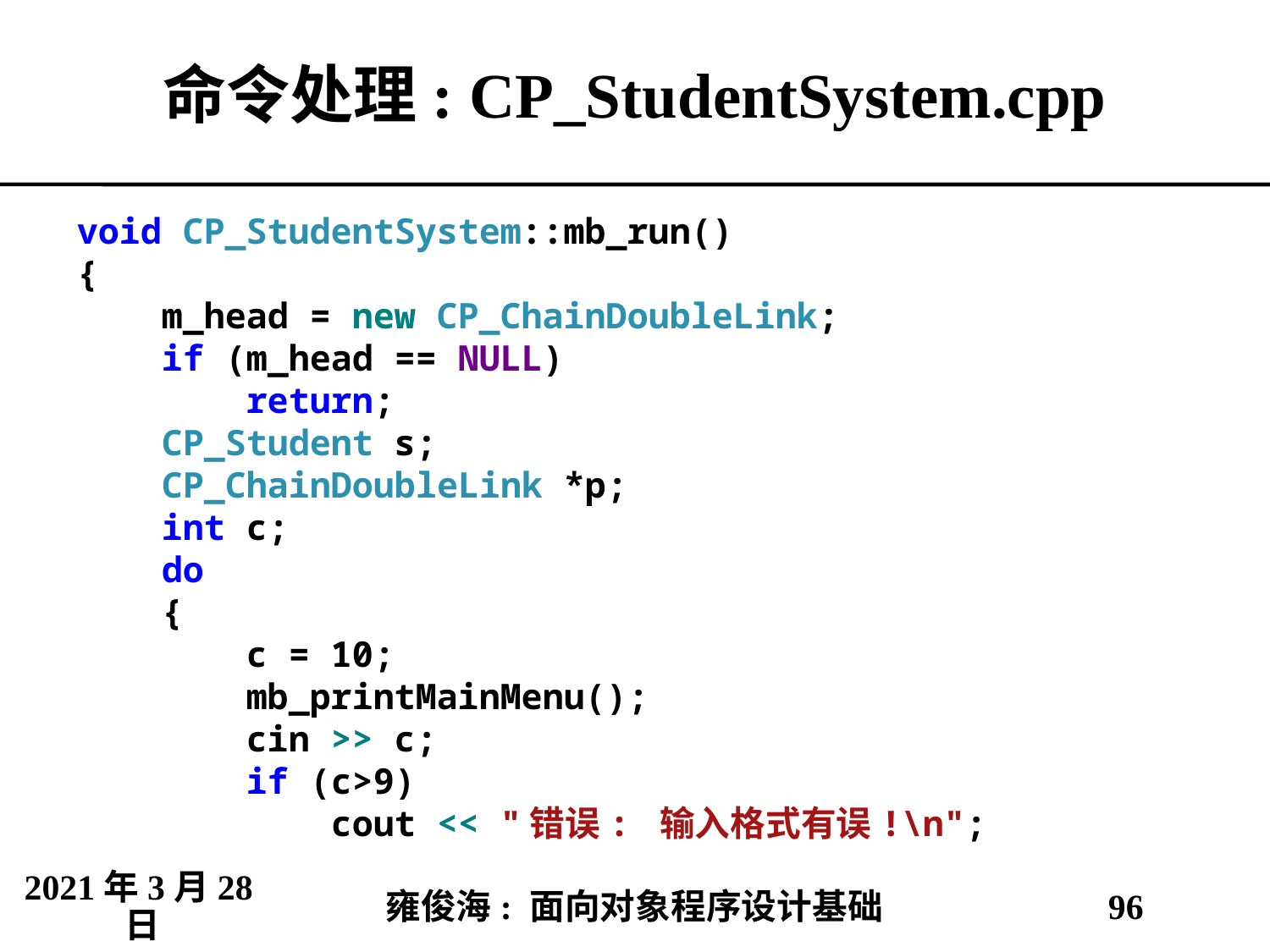

# 命令处理: CP_StudentSystem.cpp

void CP_StudentSystem::mb_run()
{
    m_head = new CP_ChainDoubleLink;
    if (m_head == NULL)
        return;
    CP_Student s;
    CP_ChainDoubleLink *p;
    int c;
    do
    {
        c = 10;
        mb_printMainMenu();
        cin >> c;
        if (c>9)
            cout << "错误: 输入格式有误!\n";
2021年3月28日
雍俊海: 面向对象程序设计基础
96